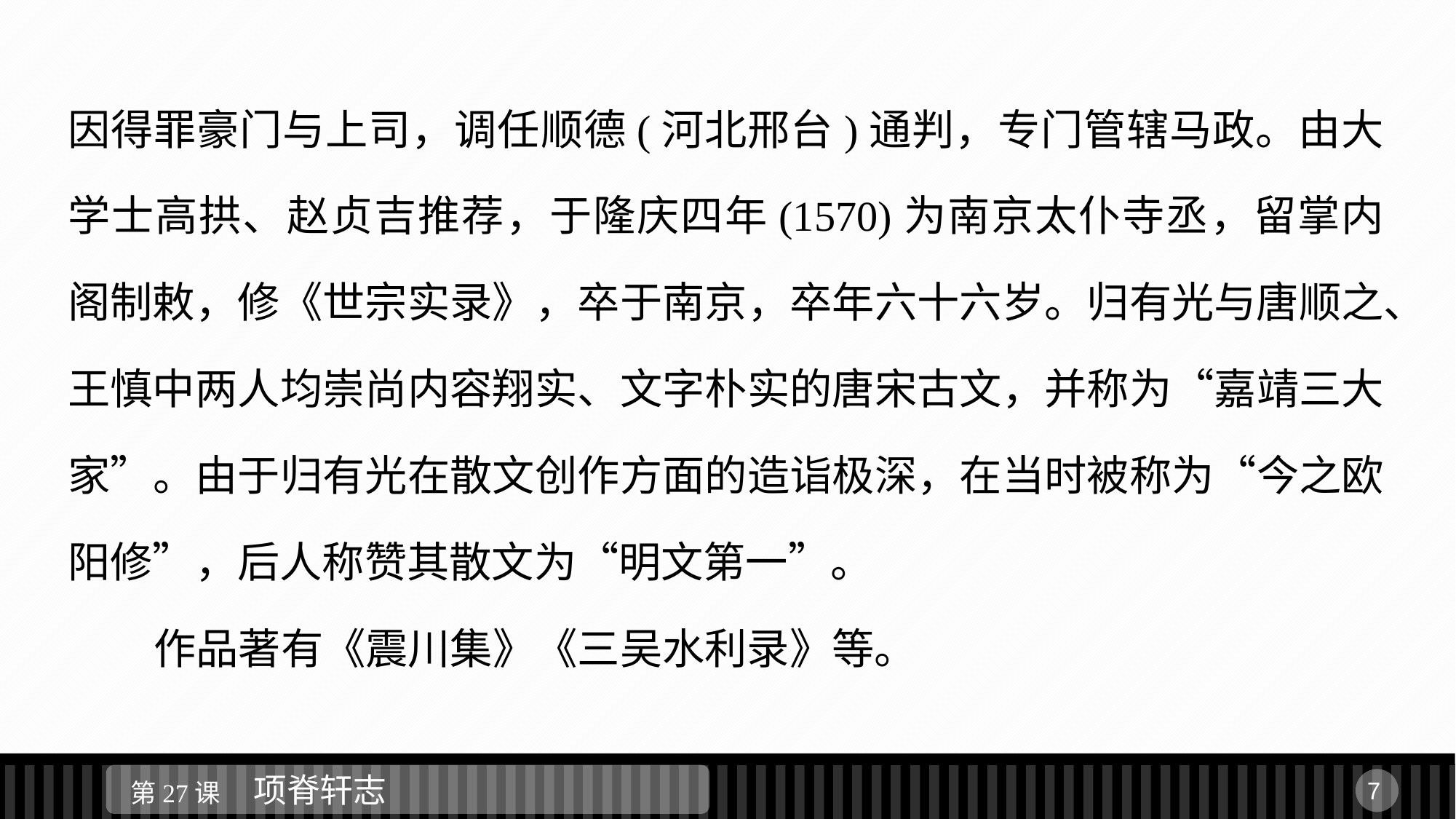

因得罪豪门与上司，调任顺德(河北邢台)通判，专门管辖马政。由大学士高拱、赵贞吉推荐，于隆庆四年(1570)为南京太仆寺丞，留掌内阁制敕，修《世宗实录》，卒于南京，卒年六十六岁。归有光与唐顺之、王慎中两人均崇尚内容翔实、文字朴实的唐宋古文，并称为“嘉靖三大家”。由于归有光在散文创作方面的造诣极深，在当时被称为“今之欧阳修”，后人称赞其散文为“明文第一”。
        作品著有《震川集》《三吴水利录》等。